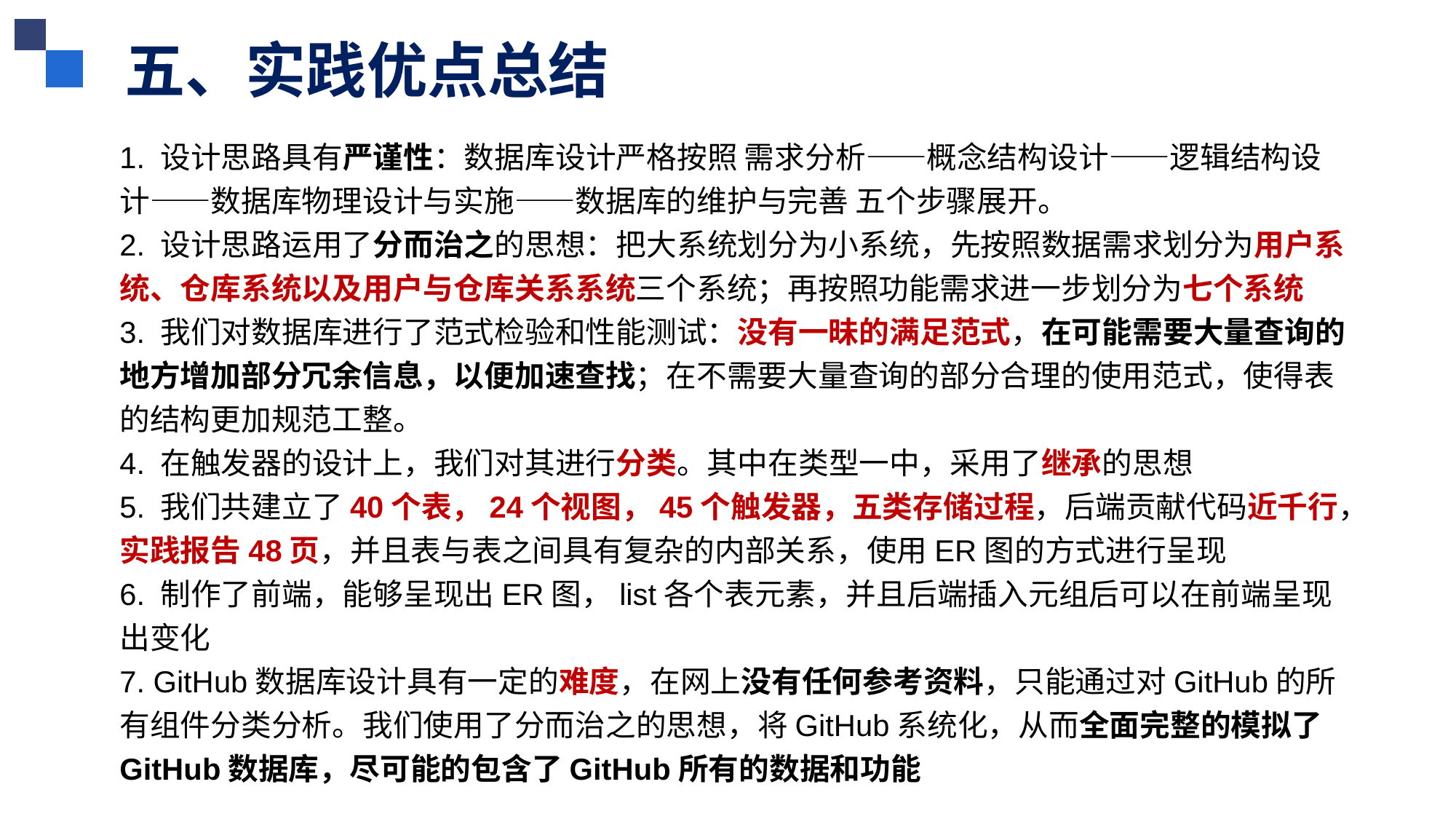

五、实践优点总结

1. 设计思路具有严谨性：数据库设计严格按照 需求分析——概念结构设计——逻辑结构设计——数据库物理设计与实施——数据库的维护与完善 五个步骤展开。
2. 设计思路运用了分而治之的思想：把大系统划分为小系统，先按照数据需求划分为用户系统、仓库系统以及用户与仓库关系系统三个系统；再按照功能需求进一步划分为七个系统
3. 我们对数据库进行了范式检验和性能测试：没有一昧的满足范式，在可能需要大量查询的地方增加部分冗余信息，以便加速查找；在不需要大量查询的部分合理的使用范式，使得表的结构更加规范工整。
4. 在触发器的设计上，我们对其进行分类。其中在类型一中，采用了继承的思想
5. 我们共建立了40个表，24个视图，45个触发器，五类存储过程，后端贡献代码近千行，实践报告48页，并且表与表之间具有复杂的内部关系，使用ER图的方式进行呈现
6. 制作了前端，能够呈现出ER图，list各个表元素，并且后端插入元组后可以在前端呈现出变化
7. GitHub数据库设计具有一定的难度，在网上没有任何参考资料，只能通过对GitHub的所有组件分类分析。我们使用了分而治之的思想，将GitHub系统化，从而全面完整的模拟了GitHub数据库，尽可能的包含了GitHub所有的数据和功能